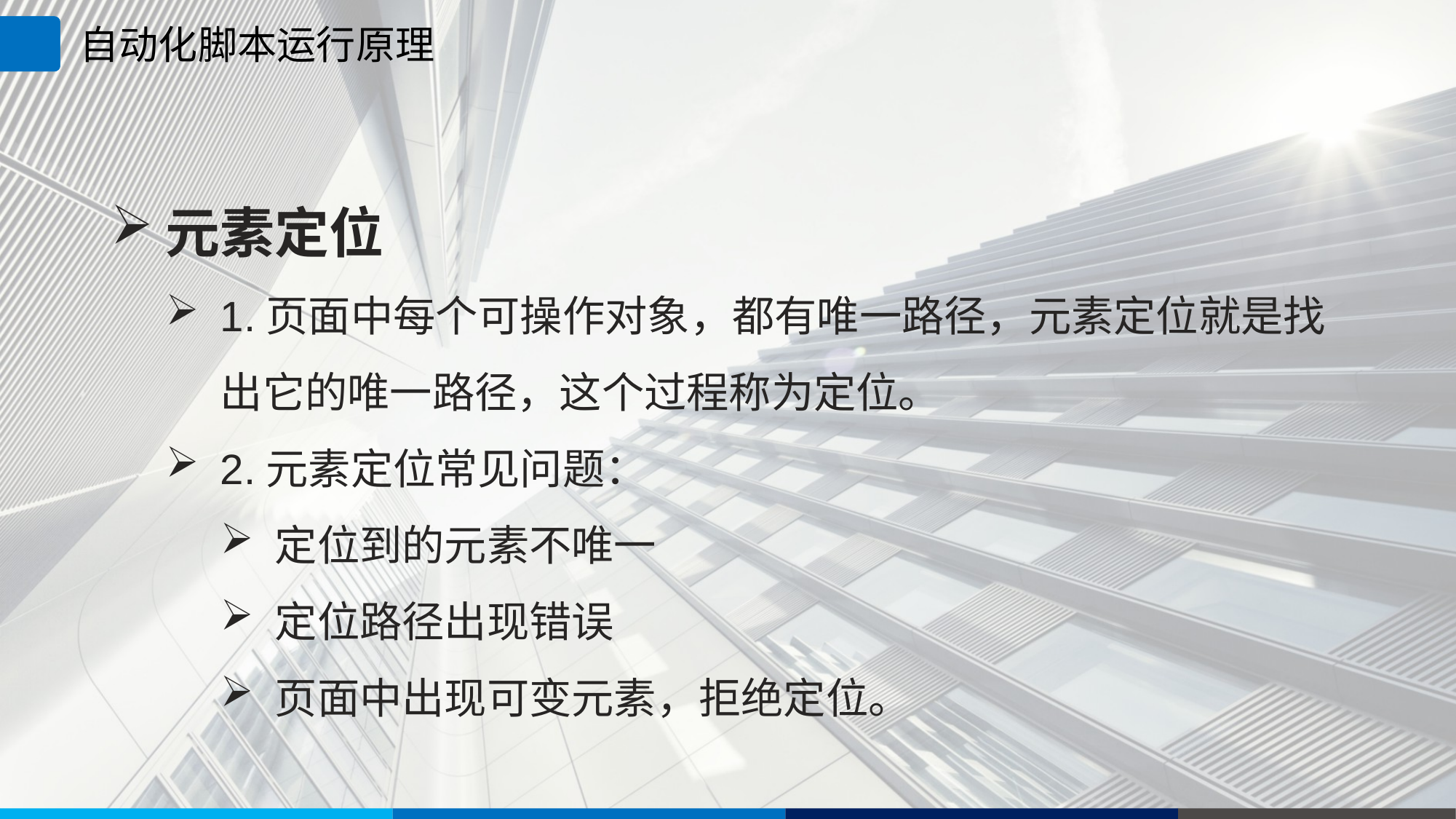

自动化脚本运行原理

元素定位
1.页面中每个可操作对象，都有唯一路径，元素定位就是找出它的唯一路径，这个过程称为定位。
2.元素定位常见问题：
定位到的元素不唯一
定位路径出现错误
页面中出现可变元素，拒绝定位。